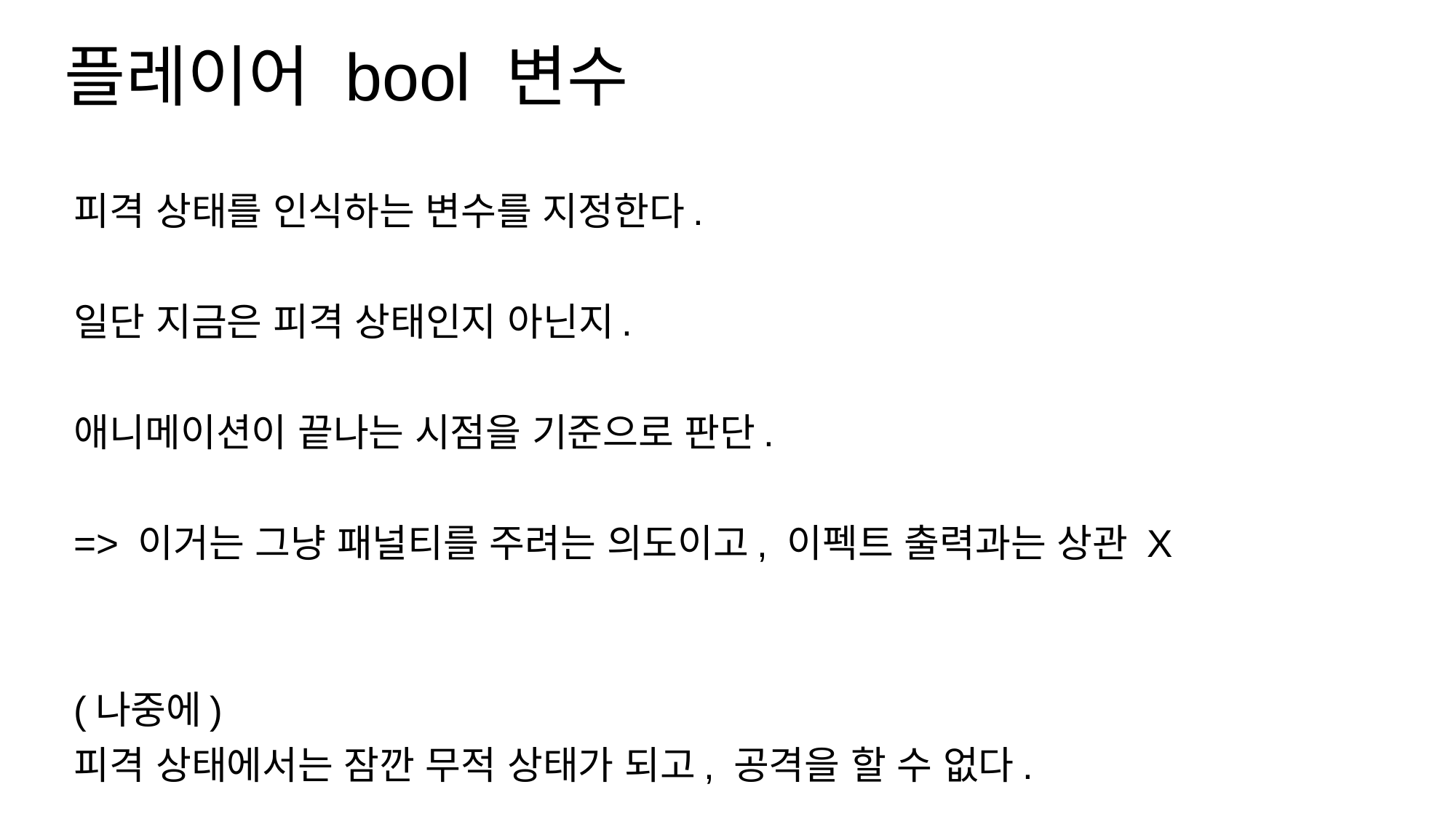

# 플레이어 bool 변수

피격 상태를 인식하는 변수를 지정한다.

일단 지금은 피격 상태인지 아닌지.

애니메이션이 끝나는 시점을 기준으로 판단.

=> 이거는 그냥 패널티를 주려는 의도이고, 이펙트 출력과는 상관 X

(나중에)
피격 상태에서는 잠깐 무적 상태가 되고, 공격을 할 수 없다.